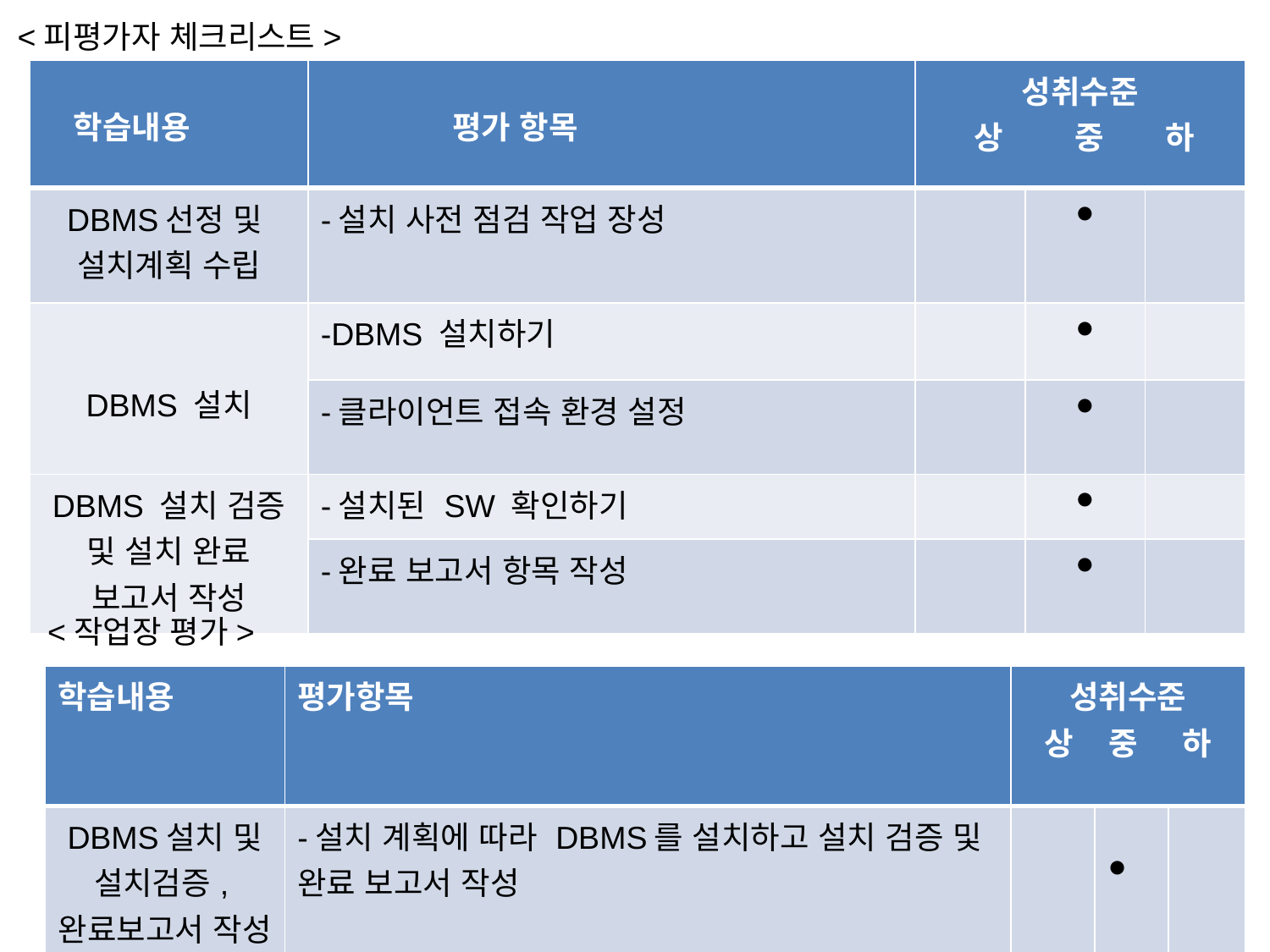

<피평가자 체크리스트>
| 학습내용 | 평가 항목 | 성취수준 상 중 하 |  |  |
| --- | --- | --- | --- | --- |
| DBMS선정 및 설치계획 수립 | -설치 사전 점검 작업 장성 |  | ● |  |
| DBMS 설치 | -DBMS 설치하기 |  | ● |  |
|  | -클라이언트 접속 환경 설정 |  | ● |  |
| DBMS 설치 검증 및 설치 완료 보고서 작성 | -설치된 SW 확인하기 |  | ● |  |
|  | -완료 보고서 항목 작성 |  | ● |  |
<작업장 평가>
| 학습내용 | 평가항목 | 성취수준 상 중 하 |  |  |
| --- | --- | --- | --- | --- |
| DBMS설치 및 설치검증,완료보고서 작성 | -설치 계획에 따라 DBMS를 설치하고 설치 검증 및 완료 보고서 작성 |  | ● |  |